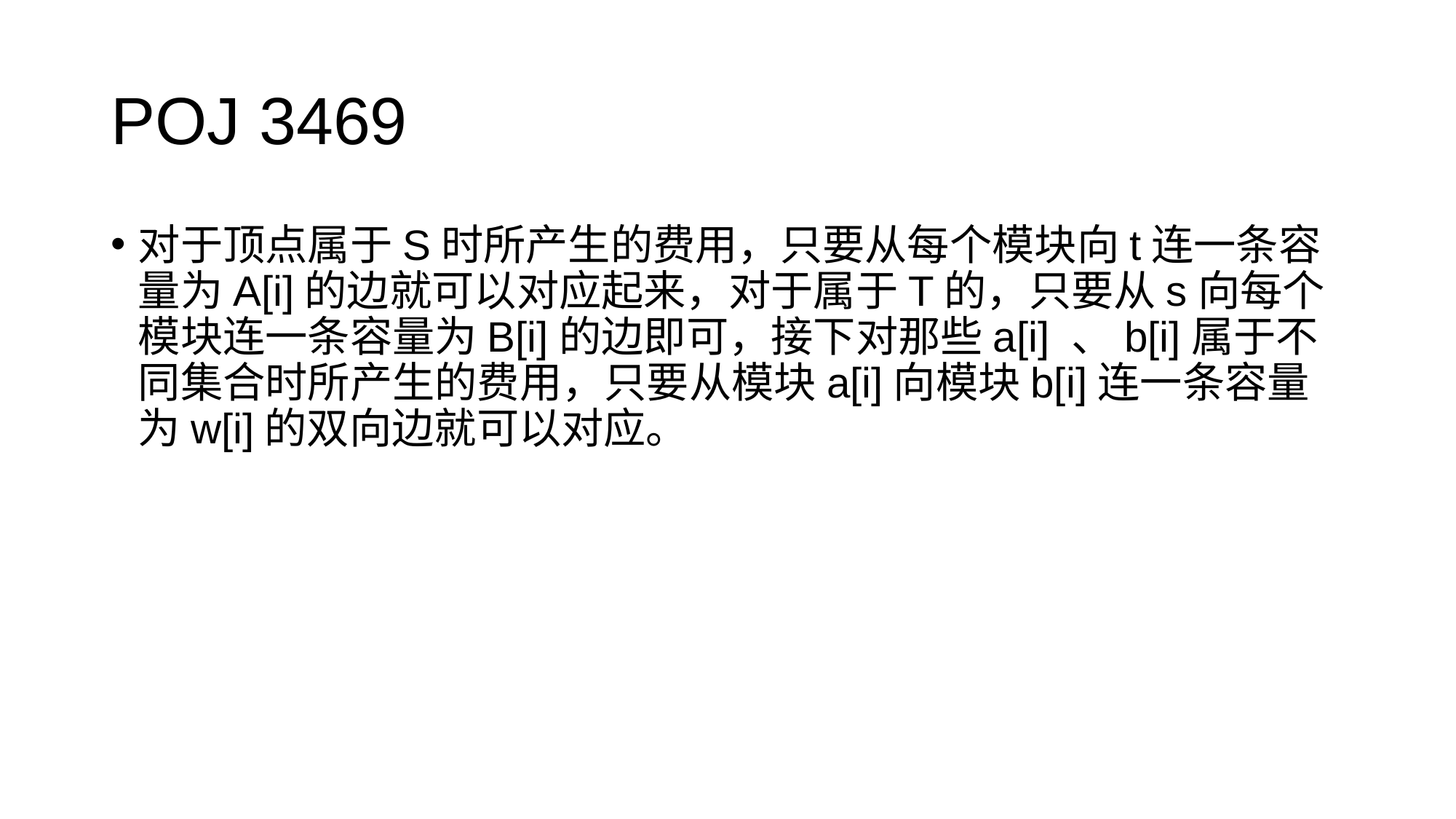

# POJ 3469
对于顶点属于S时所产生的费用，只要从每个模块向t连一条容量为A[i]的边就可以对应起来，对于属于T的，只要从s向每个模块连一条容量为B[i]的边即可，接下对那些a[i] 、b[i]属于不同集合时所产生的费用，只要从模块a[i]向模块b[i]连一条容量为w[i]的双向边就可以对应。